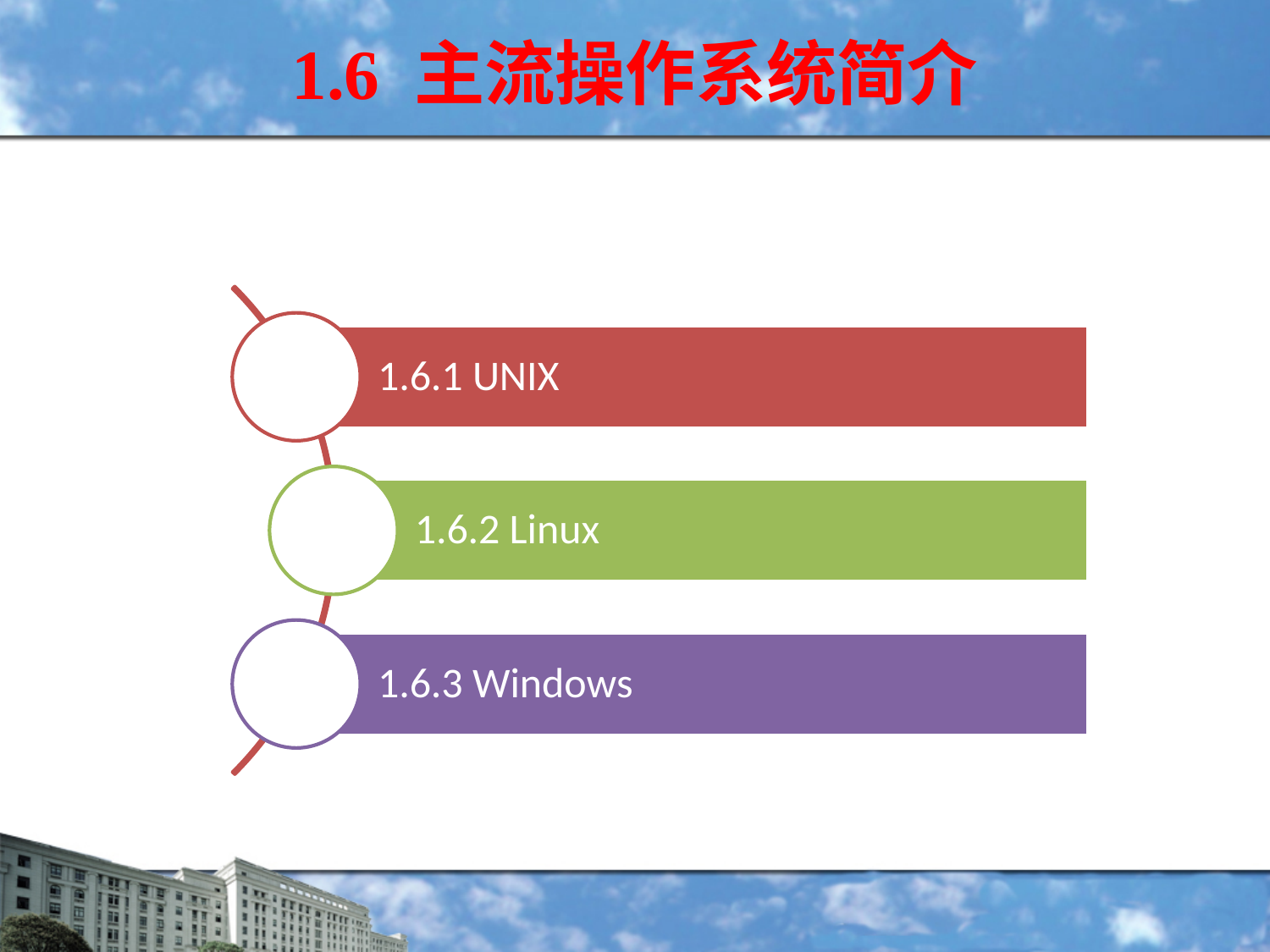

# 1.6 主流操作系统简介
1.6.1 UNIX
1.6.2 Linux
1.6.3 Windows